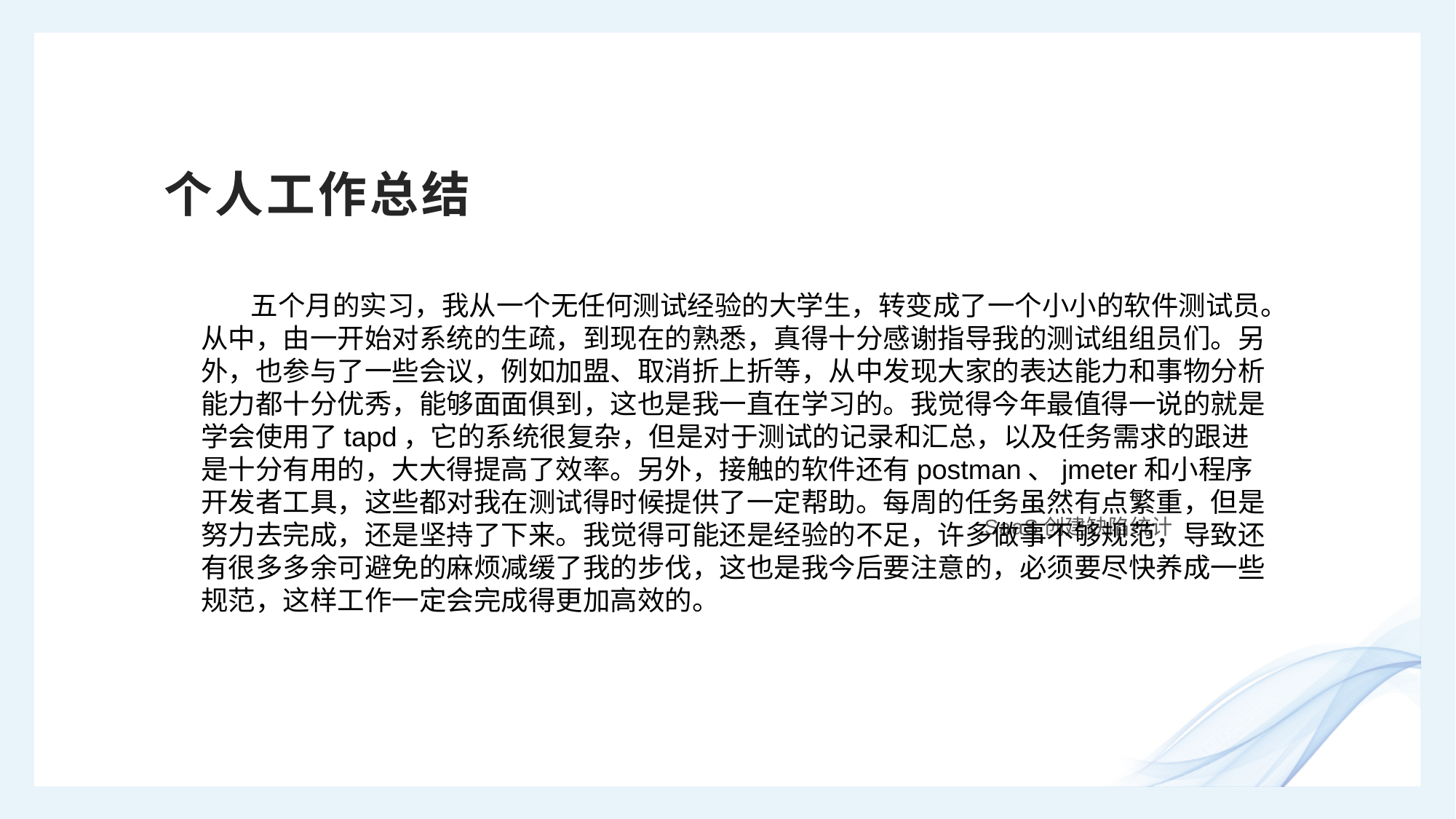

# 个人工作总结
       五个月的实习，我从一个无任何测试经验的大学生，转变成了一个小小的软件测试员。从中，由一开始对系统的生疏，到现在的熟悉，真得十分感谢指导我的测试组组员们。另外，也参与了一些会议，例如加盟、取消折上折等，从中发现大家的表达能力和事物分析能力都十分优秀，能够面面俱到，这也是我一直在学习的。我觉得今年最值得一说的就是学会使用了tapd，它的系统很复杂，但是对于测试的记录和汇总，以及任务需求的跟进是十分有用的，大大得提高了效率。另外，接触的软件还有postman、jmeter和小程序开发者工具，这些都对我在测试得时候提供了一定帮助。每周的任务虽然有点繁重，但是努力去完成，还是坚持了下来。我觉得可能还是经验的不足，许多做事不够规范，导致还有很多多余可避免的麻烦减缓了我的步伐，这也是我今后要注意的，必须要尽快养成一些规范，这样工作一定会完成得更加高效的。

### Chart: SaaS创建缺陷统计

| Category |
|---|